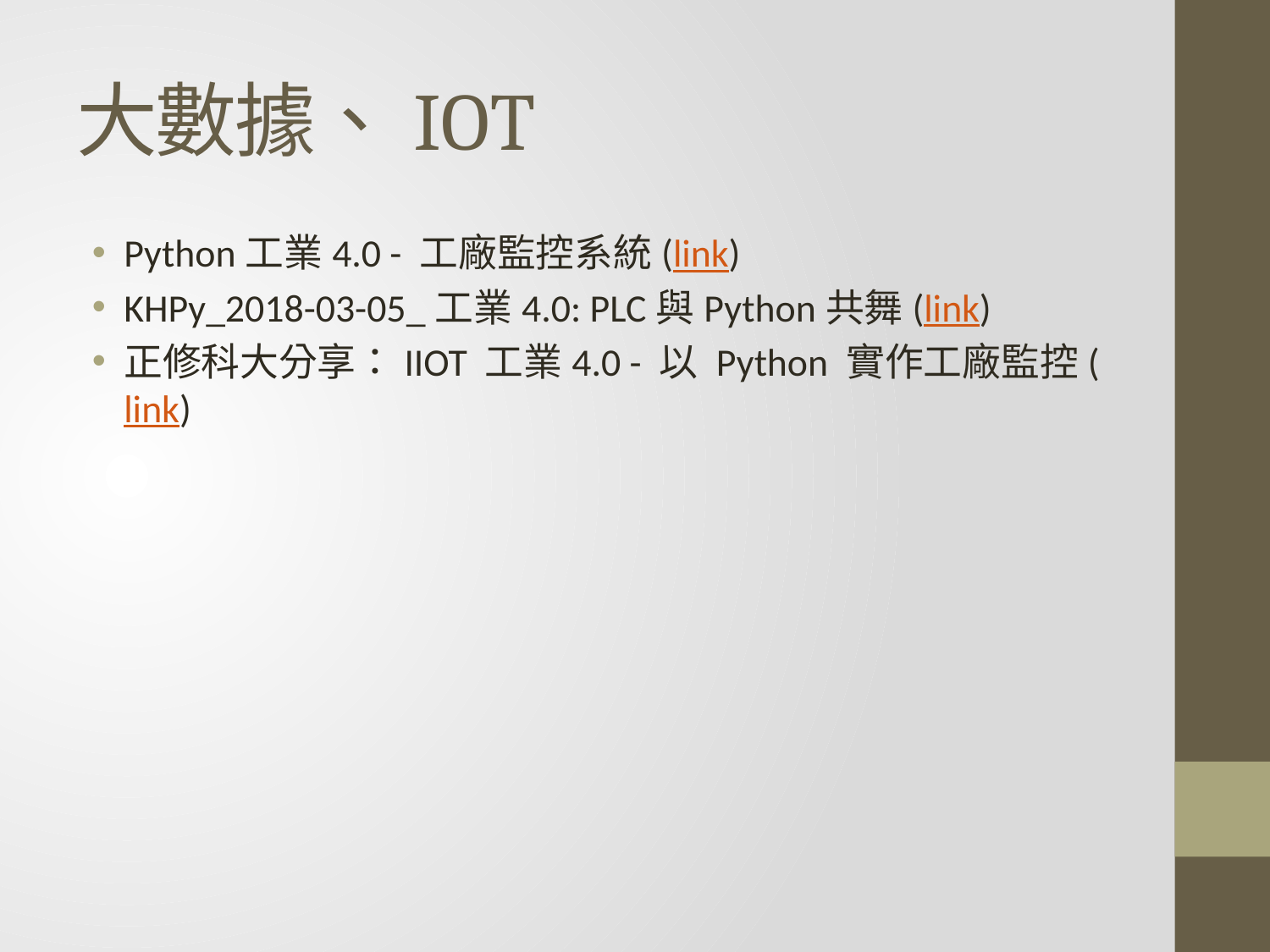

# 大數據、IOT
Python工業4.0 - 工廠監控系統(link)
KHPy_2018-03-05_工業4.0: PLC與Python共舞(link)
正修科大分享：IIOT 工業4.0 - 以 Python 實作工廠監控(link)